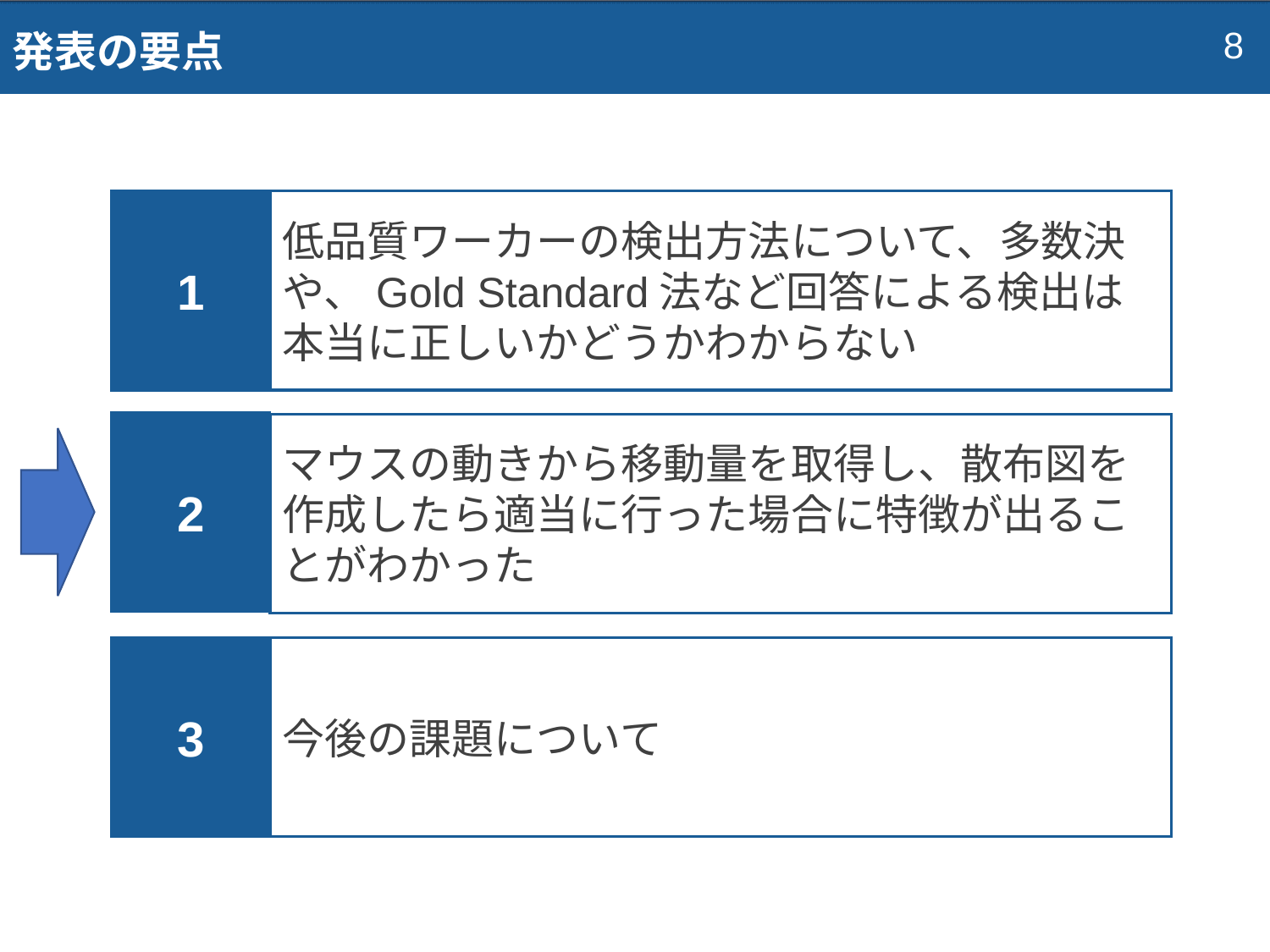

発表の要点
8
1
低品質ワーカーの検出方法について、多数決や、Gold Standard法など回答による検出は本当に正しいかどうかわからない
2
マウスの動きから移動量を取得し、散布図を作成したら適当に行った場合に特徴が出ることがわかった

3

今後の課題について